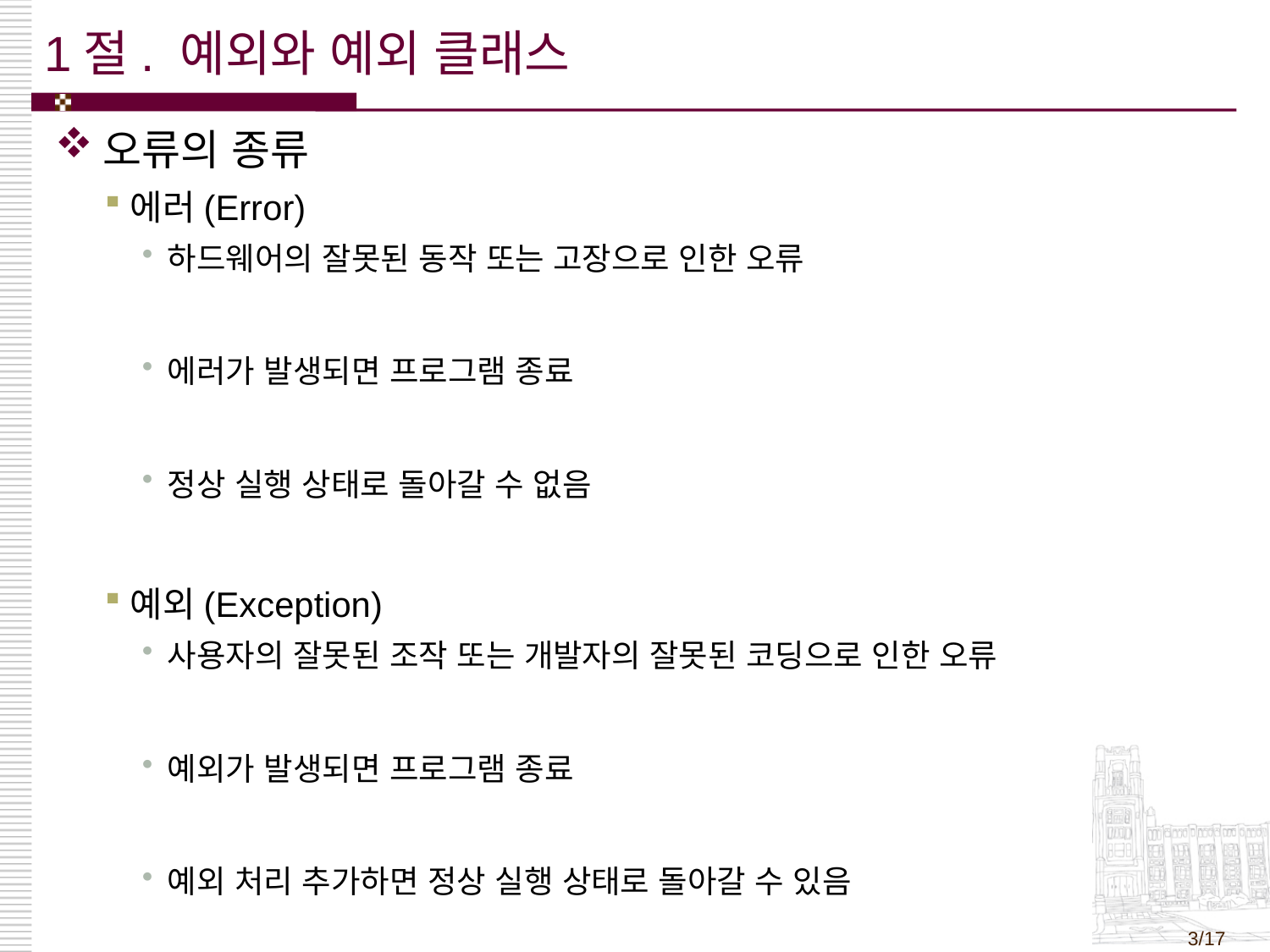

# 1절. 예외와 예외 클래스
오류의 종류
에러(Error)
하드웨어의 잘못된 동작 또는 고장으로 인한 오류

에러가 발생되면 프로그램 종료

정상 실행 상태로 돌아갈 수 없음

예외(Exception)
사용자의 잘못된 조작 또는 개발자의 잘못된 코딩으로 인한 오류

예외가 발생되면 프로그램 종료

예외 처리 추가하면 정상 실행 상태로 돌아갈 수 있음